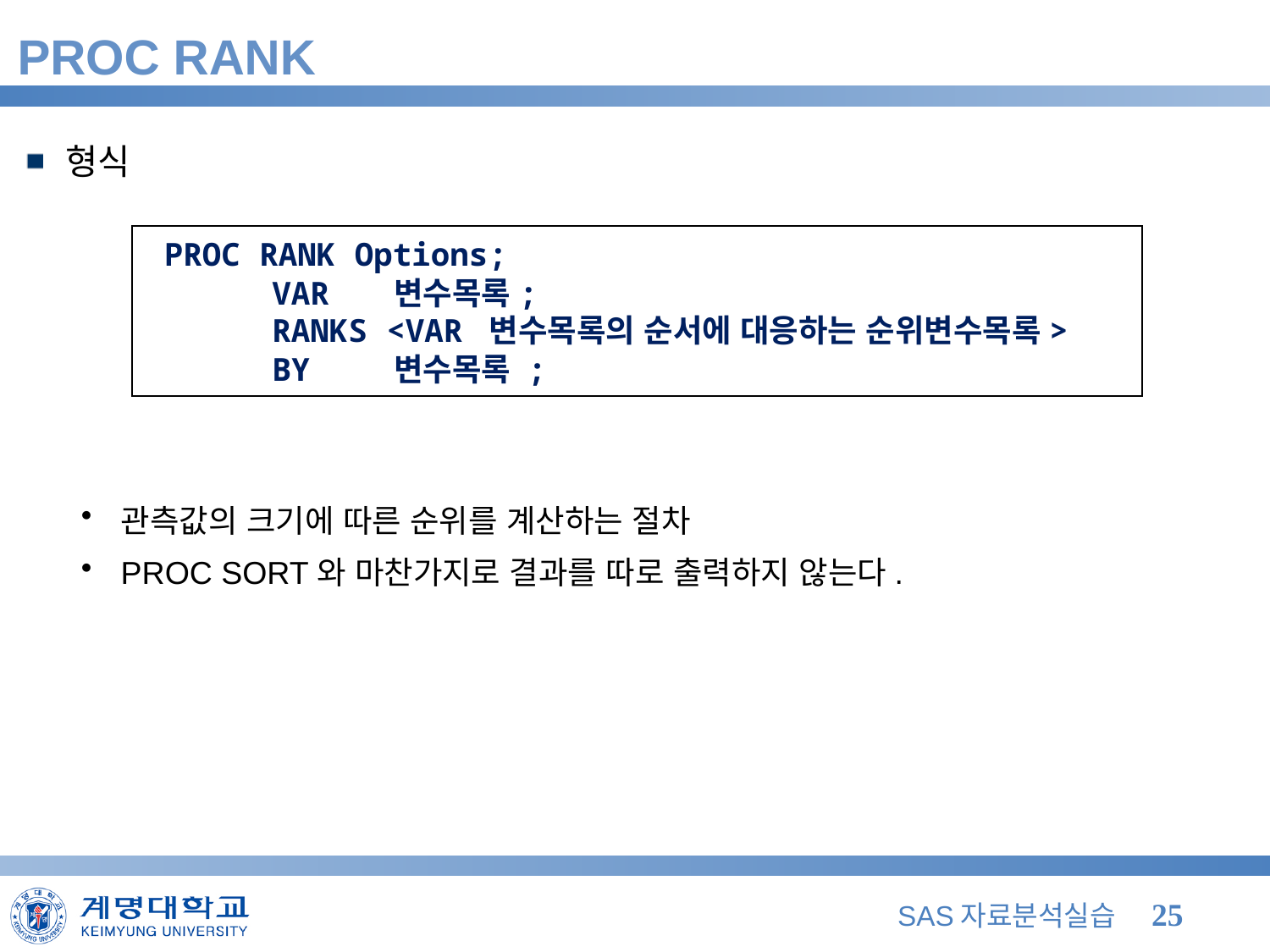

# PROC RANK
형식

관측값의 크기에 따른 순위를 계산하는 절차
PROC SORT와 마찬가지로 결과를 따로 출력하지 않는다.
 PROC RANK Options;
	VAR   변수목록;
	RANKS <VAR 변수목록의 순서에 대응하는 순위변수목록>
	BY    변수목록 ;